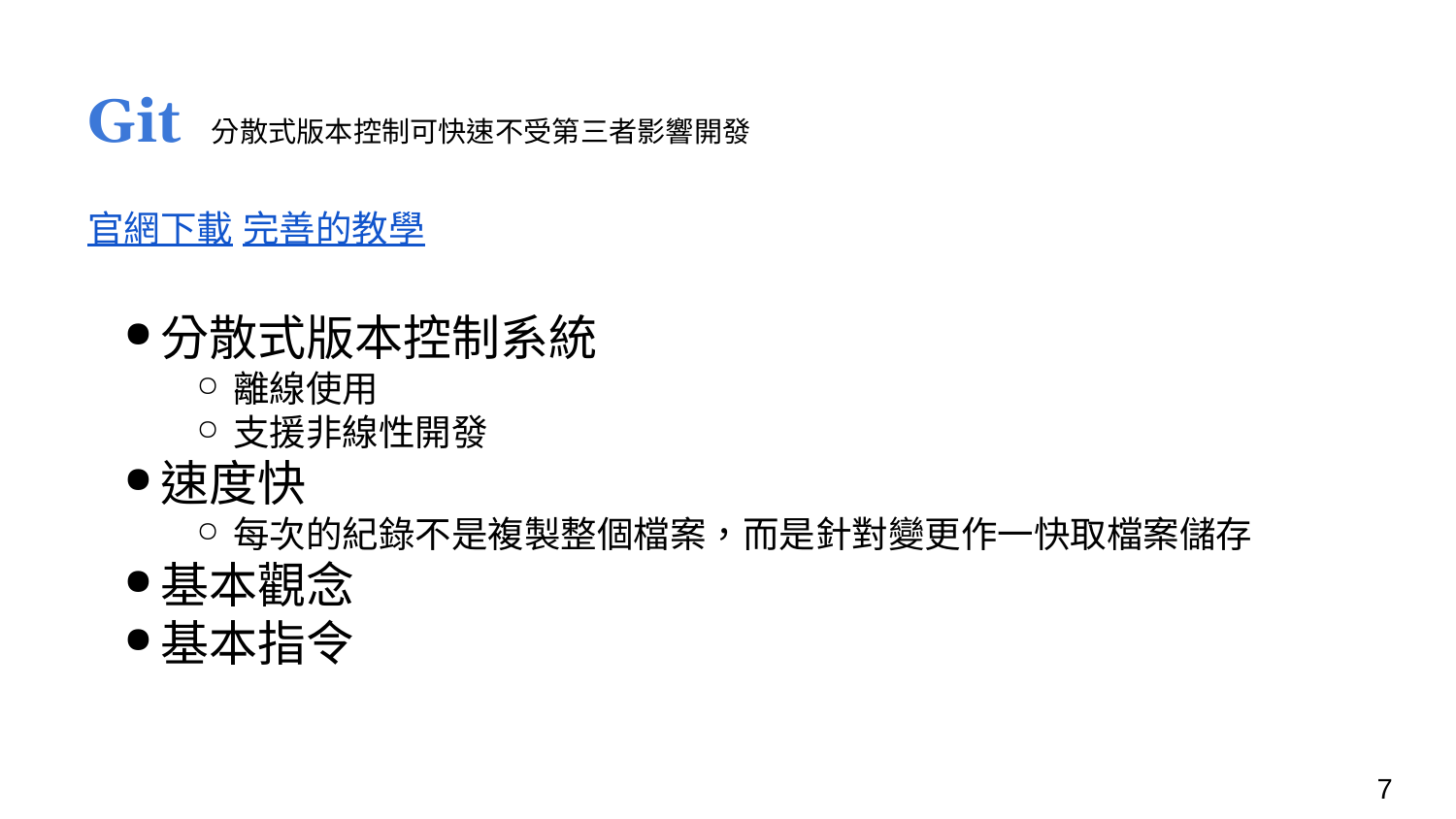

# Git 分散式版本控制可快速不受第三者影響開發
官網下載 完善的教學

分散式版本控制系統
離線使用
支援非線性開發
速度快
每次的紀錄不是複製整個檔案，而是針對變更作一快取檔案儲存
基本觀念
基本指令
7